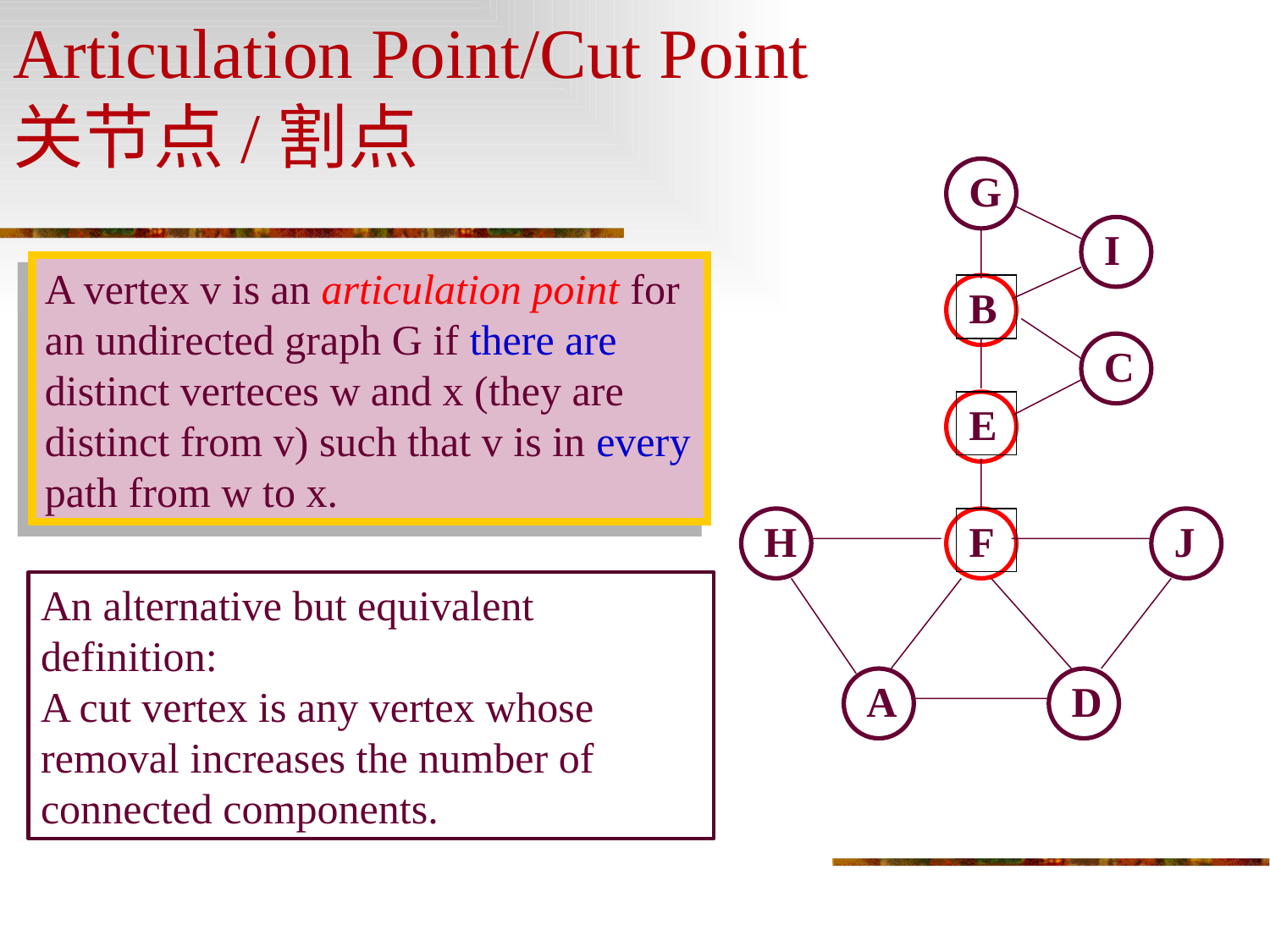

# Articulation Point/Cut Point 关节点/割点

G

I

A vertex v is an articulation point for an undirected graph G if there are distinct verteces w and x (they are distinct from v) such that v is in every path from w to x.

B

C

E

H

F

J

An alternative but equivalent definition:
A cut vertex is any vertex whose removal increases the number of connected components.

A

D